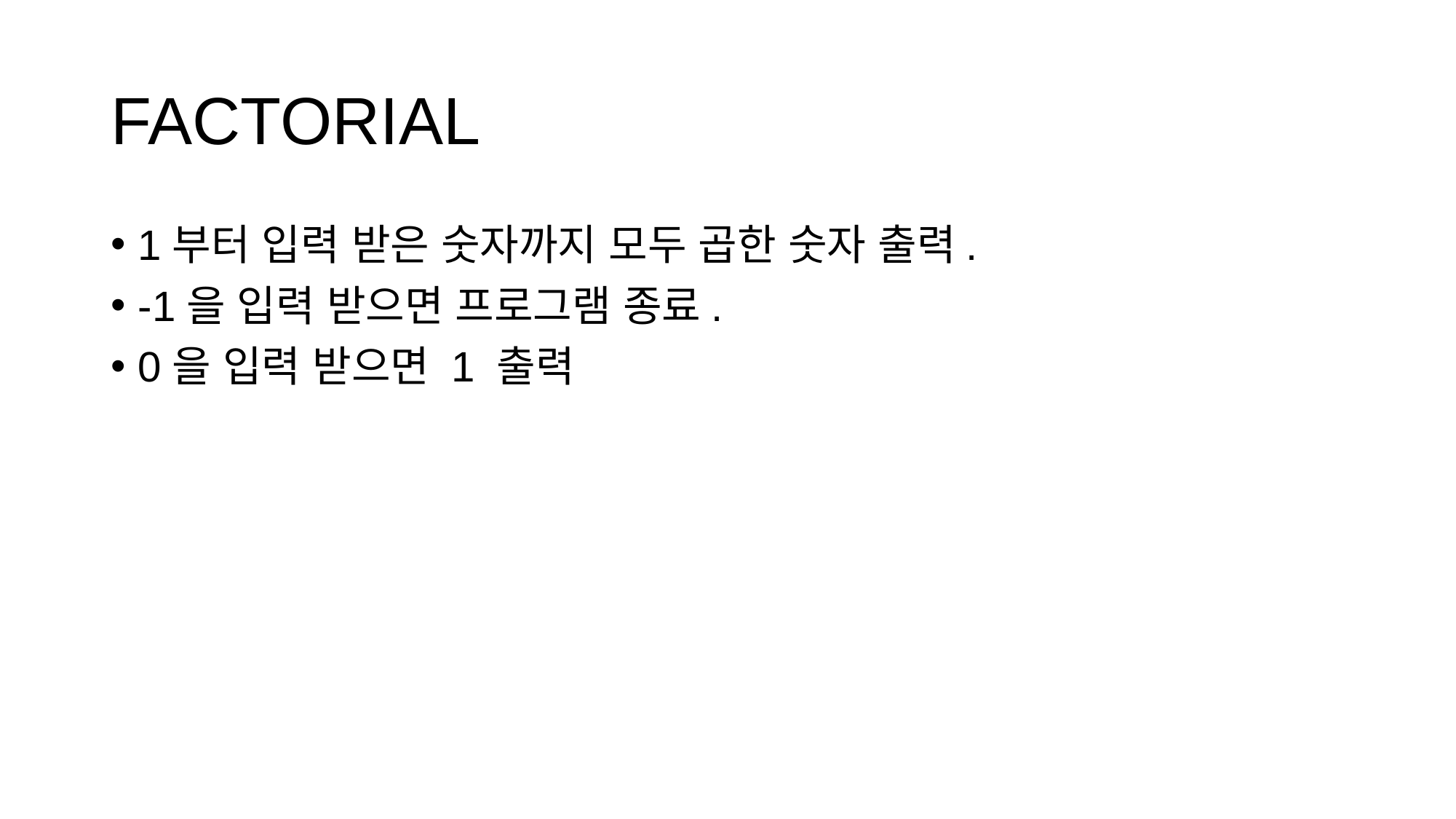

# FACTORIAL
1부터 입력 받은 숫자까지 모두 곱한 숫자 출력.
-1을 입력 받으면 프로그램 종료.
0을 입력 받으면 1 출력